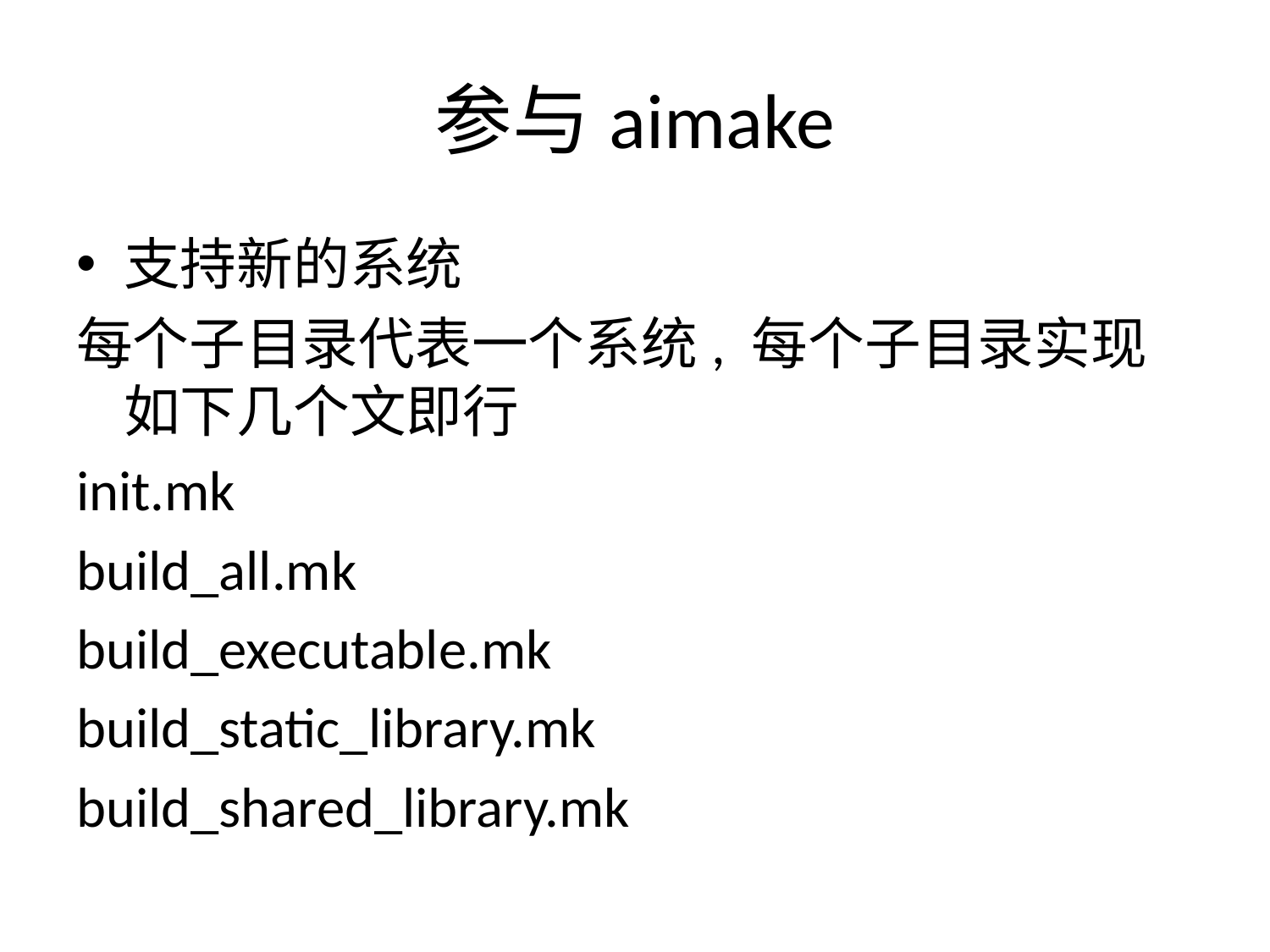

# 参与aimake
支持新的系统
每个子目录代表一个系统, 每个子目录实现如下几个文即行
init.mk
build_all.mk
build_executable.mk
build_static_library.mk
build_shared_library.mk